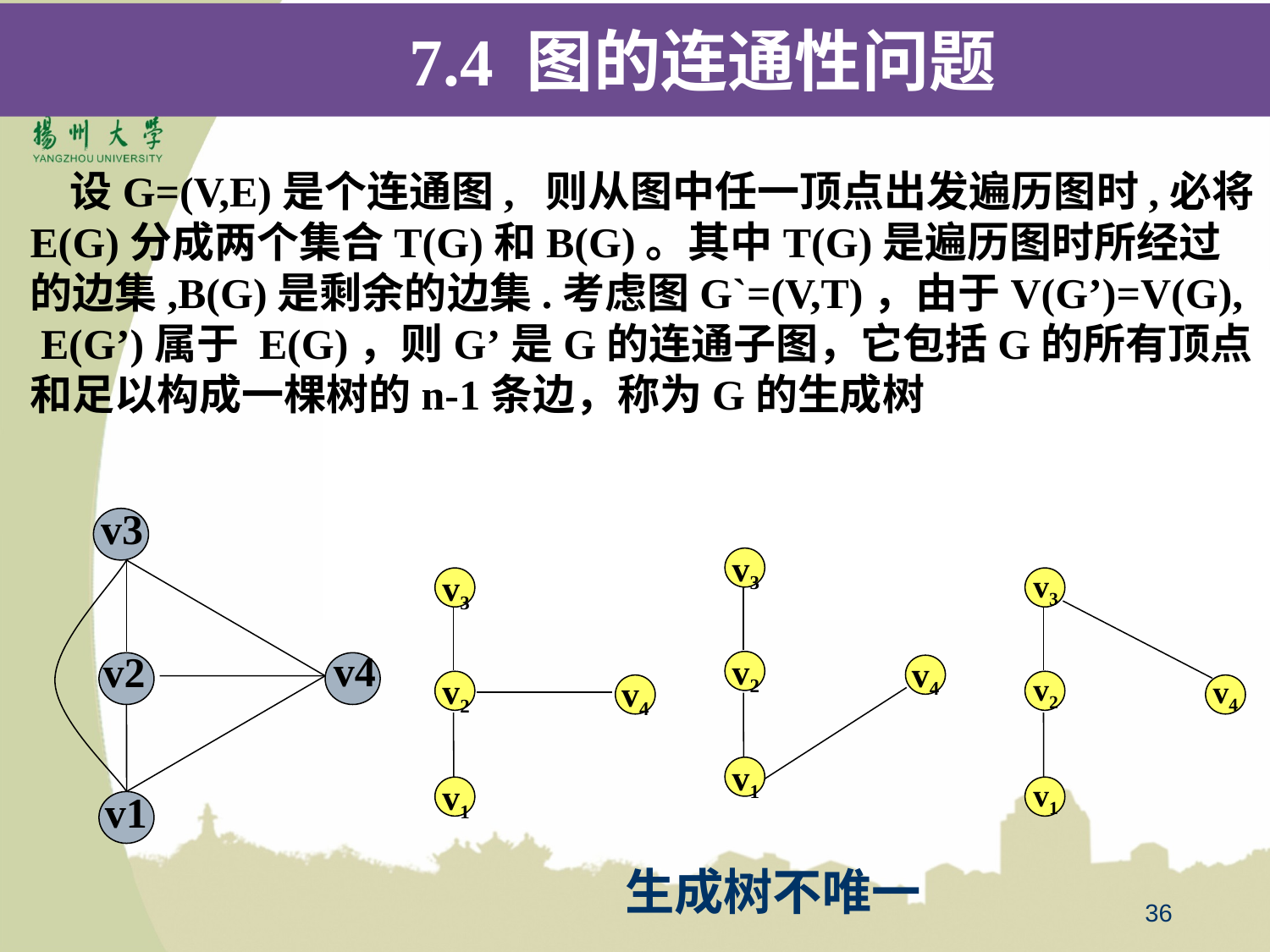

# 7.4 图的连通性问题

    设G=(V,E)是个连通图,  则从图中任一顶点出发遍历图时,必将E(G)分成两个集合T(G)和B(G)。其中T(G)是遍历图时所经过的边集,B(G)是剩余的边集.考虑图G`=(V,T)，由于V(G’)=V(G),   E(G’)属于 E(G)，则G’是G的连通子图，它包括G的所有顶点和足以构成一棵树的n-1条边，称为G的生成树
v3

v4
v2

v1

v3

v2

v4

v1

v3

v2

v4

v1

v3

v2

v4

v1

生成树不唯一
36